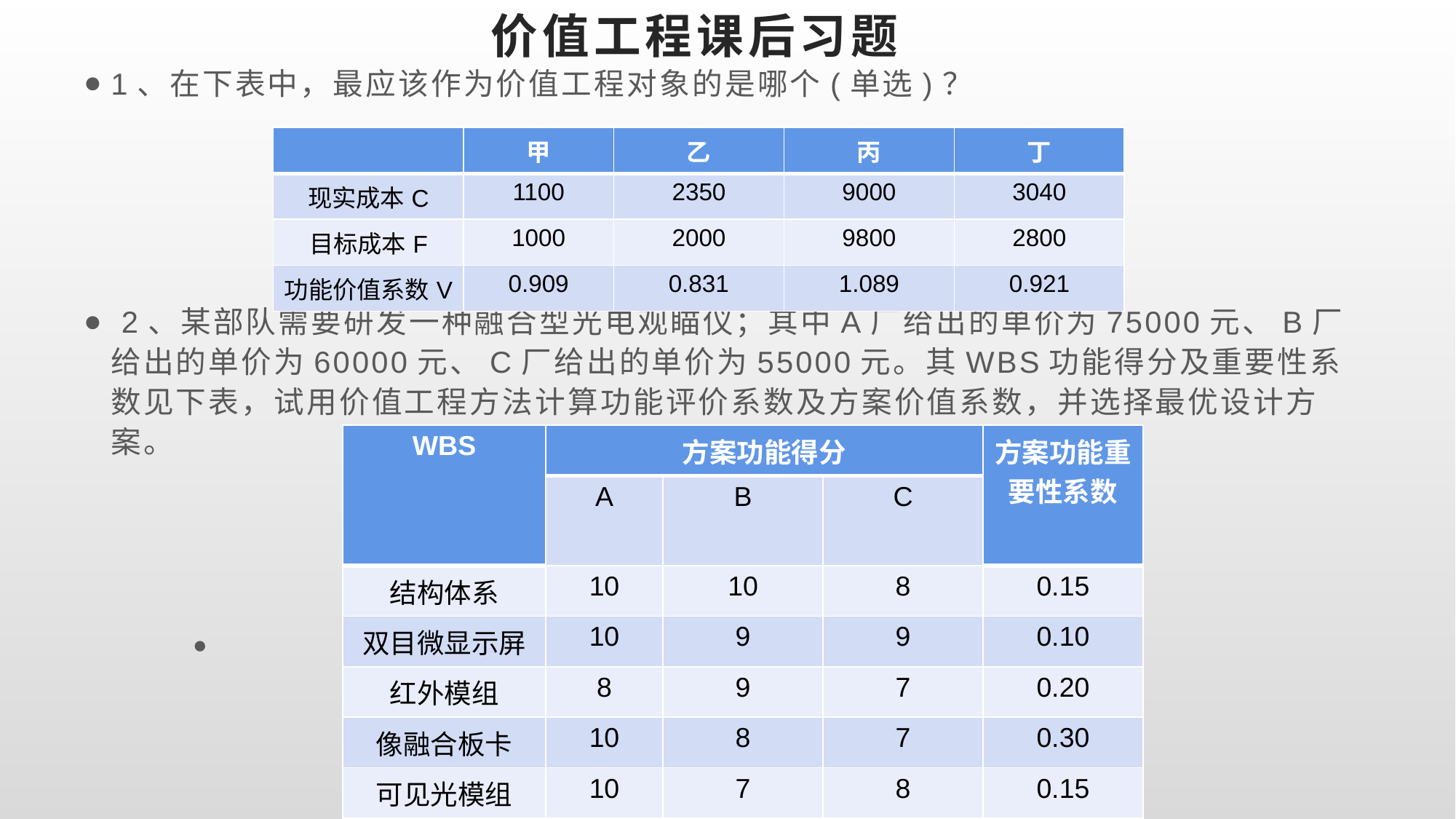

# 价值工程课后习题
1、在下表中，最应该作为价值工程对象的是哪个(单选)？

 2、某部队需要研发一种融合型光电观瞄仪；其中A厂给出的单价为75000元、B厂给出的单价为60000元、C厂给出的单价为55000元。其WBS功能得分及重要性系数见下表，试用价值工程方法计算功能评价系数及方案价值系数，并选择最优设计方案。

|  | 甲 | 乙 | 丙 | 丁 |
| --- | --- | --- | --- | --- |
| 现实成本C | 1100 | 2350 | 9000 | 3040 |
| 目标成本F | 1000 | 2000 | 9800 | 2800 |
| 功能价值系数V | 0.909 | 0.831 | 1.089 | 0.921 |
| WBS | 方案功能得分 |  |  | 方案功能重要性系数 |
| --- | --- | --- | --- | --- |
|  | A | B | C |  |
| 结构体系 | 10 | 10 | 8 | 0.15 |
| 双目微显示屏 | 10 | 9 | 9 | 0.10 |
| 红外模组 | 8 | 9 | 7 | 0.20 |
| 像融合板卡 | 10 | 8 | 7 | 0.30 |
| 可见光模组 | 10 | 7 | 8 | 0.15 |
| 激光测距 | 9 | 9 | 9 | 0.05 |
| 电子罗盘 | 9 | 8 | 7 | 0.05 |